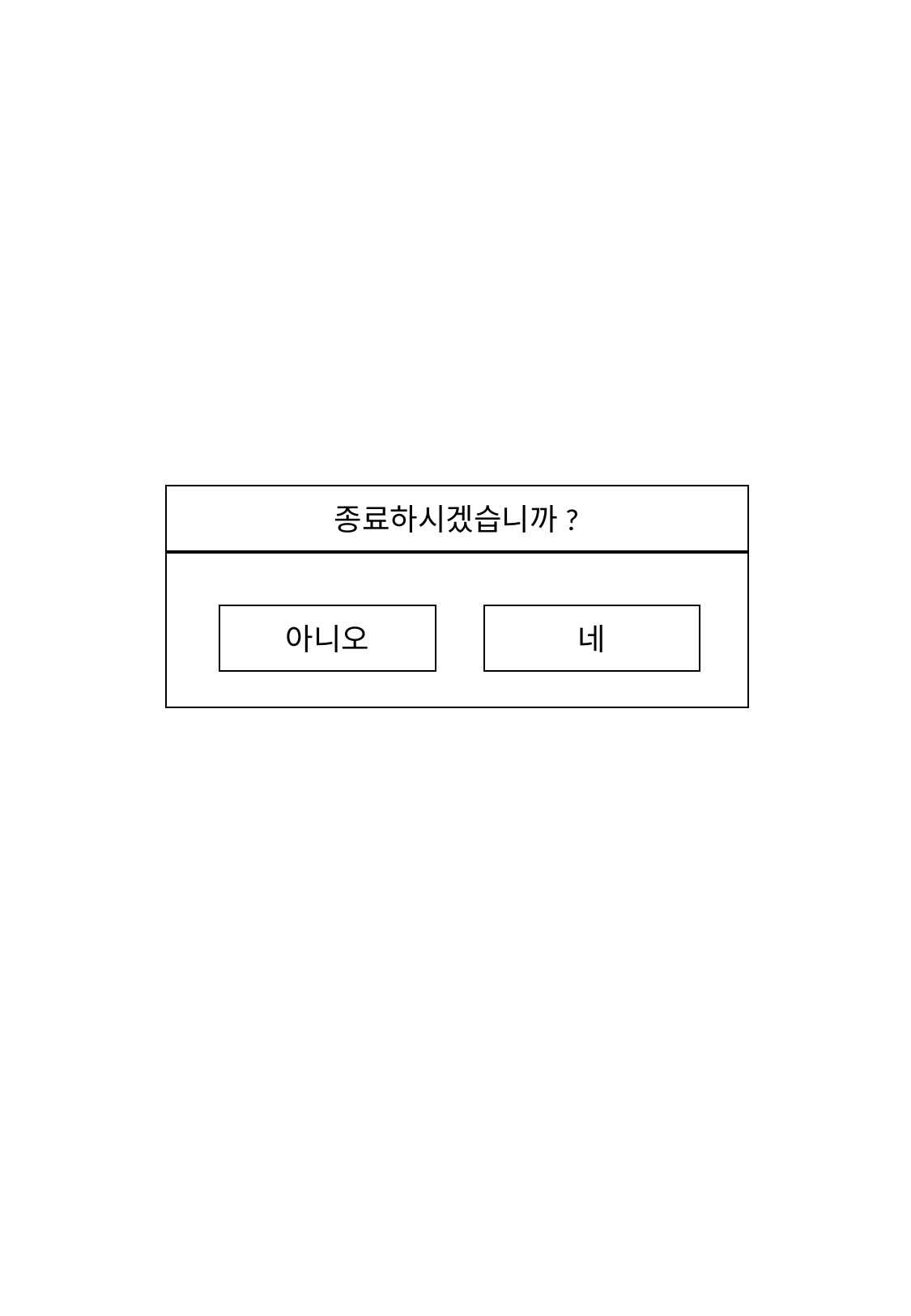

종료 버튼을
눌렸을 때
기존에 팝업은 없애고 배경을 어둡게 하면서
종료 선택 창 하나
종료하시겠습니까?

아니오
네
아니오 : 팝업을 내리면서
이전화면 복귀

네 : 게임 종료